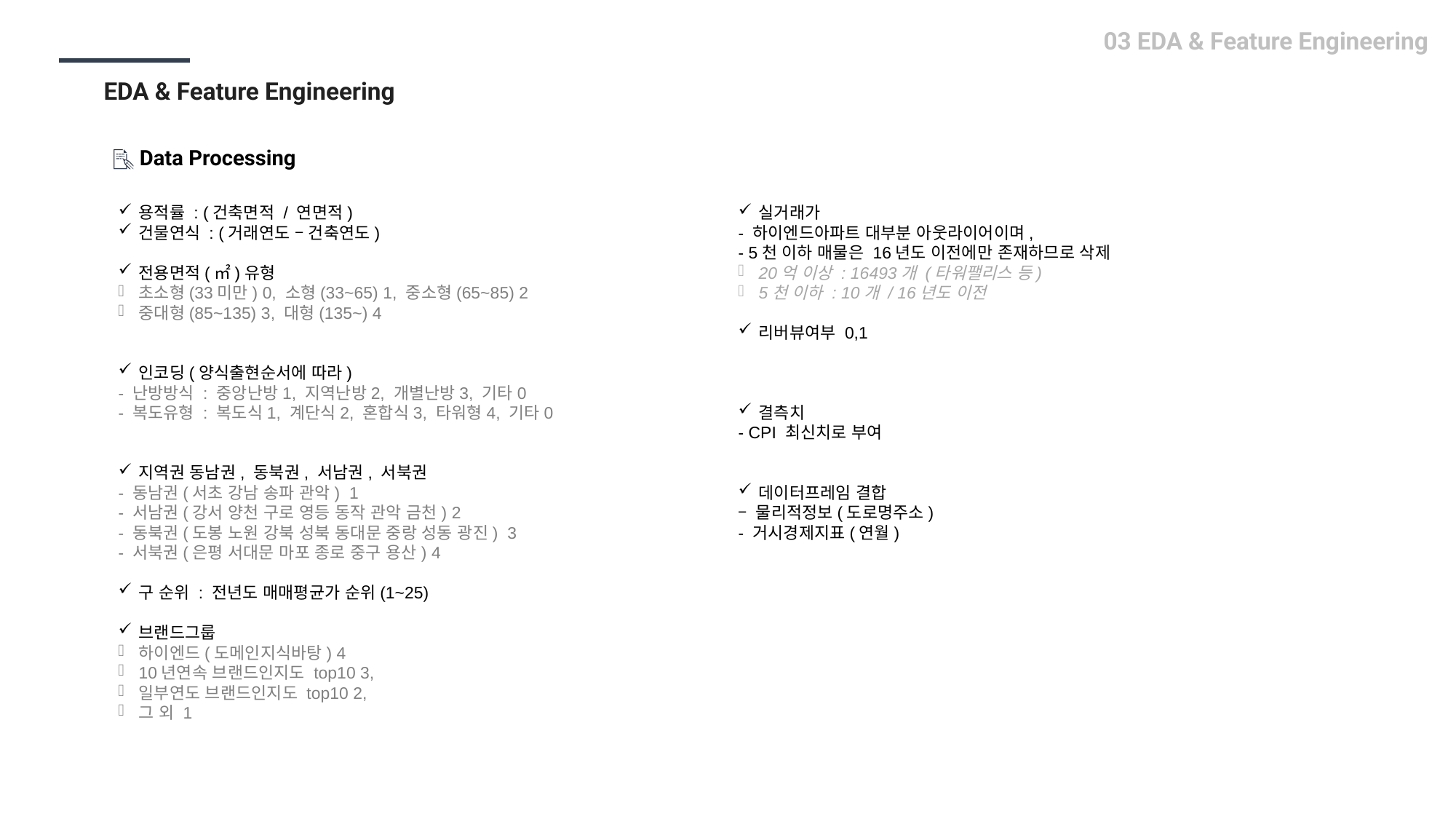

03 EDA & Feature Engineering
EDA & Feature Engineering

 📝 Data Processing
용적률 : (건축면적 / 연면적)
건물연식 : (거래연도 – 건축연도)

전용면적(㎡)유형
초소형(33미만) 0, 소형(33~65) 1, 중소형(65~85) 2
중대형(85~135) 3, 대형(135~) 4

인코딩(양식출현순서에 따라)
- 난방방식 : 중앙난방1, 지역난방2, 개별난방3, 기타0
- 복도유형 : 복도식1, 계단식2, 혼합식3, 타워형4, 기타0

지역권 동남권, 동북권, 서남권, 서북권
- 동남권(서초 강남 송파 관악)  1
- 서남권(강서 양천 구로 영등 동작 관악 금천) 2
- 동북권(도봉 노원 강북 성북 동대문 중랑 성동 광진)  3
- 서북권(은평 서대문 마포 종로 중구 용산) 4

구 순위 : 전년도 매매평균가 순위(1~25)

브랜드그룹
하이엔드(도메인지식바탕) 4
10년연속 브랜드인지도 top10 3,
일부연도 브랜드인지도 top10 2,
그 외 1

실거래가
- 하이엔드아파트 대부분 아웃라이어이며,
- 5천 이하 매물은 16년도 이전에만 존재하므로 삭제
20억 이상 : 16493개 (타워팰리스 등)
5천 이하 : 10개 / 16년도 이전

리버뷰여부 0,1

결측치
- CPI 최신치로 부여

데이터프레임 결합
– 물리적정보(도로명주소)
- 거시경제지표(연월)